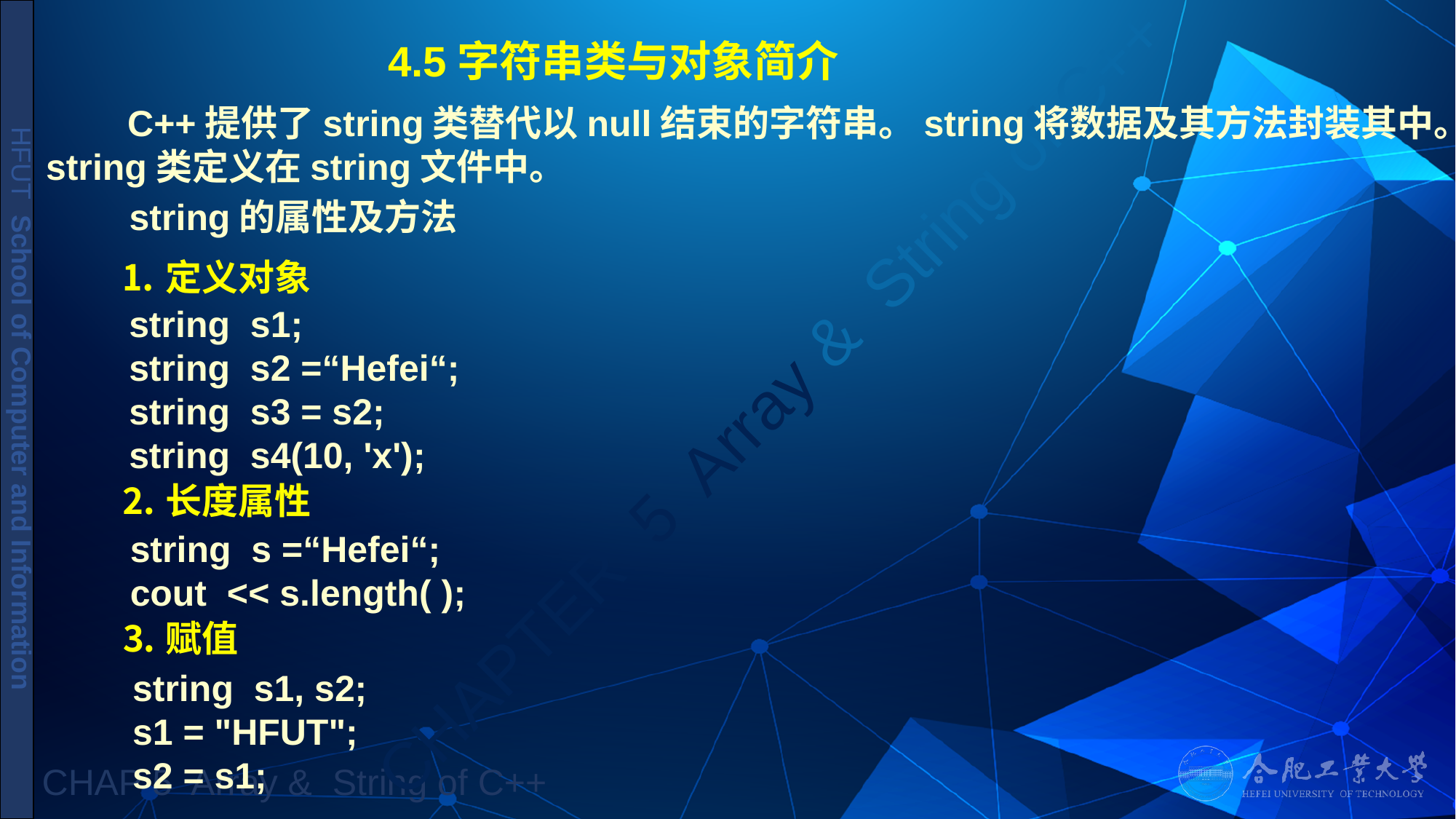

# 4.5字符串类与对象简介
        C++提供了string类替代以null结束的字符串。string将数据及其方法封装其中。string类定义在string文件中。
        string的属性及方法
⒈定义对象
        string  s1;
        string  s2 =“Hefei“;
        string  s3 = s2;
        string  s4(10, 'x');
⒉长度属性
        string  s =“Hefei“;
        cout  << s.length( );
⒊赋值
        string  s1, s2;
        s1 = "HFUT";
        s2 = s1;